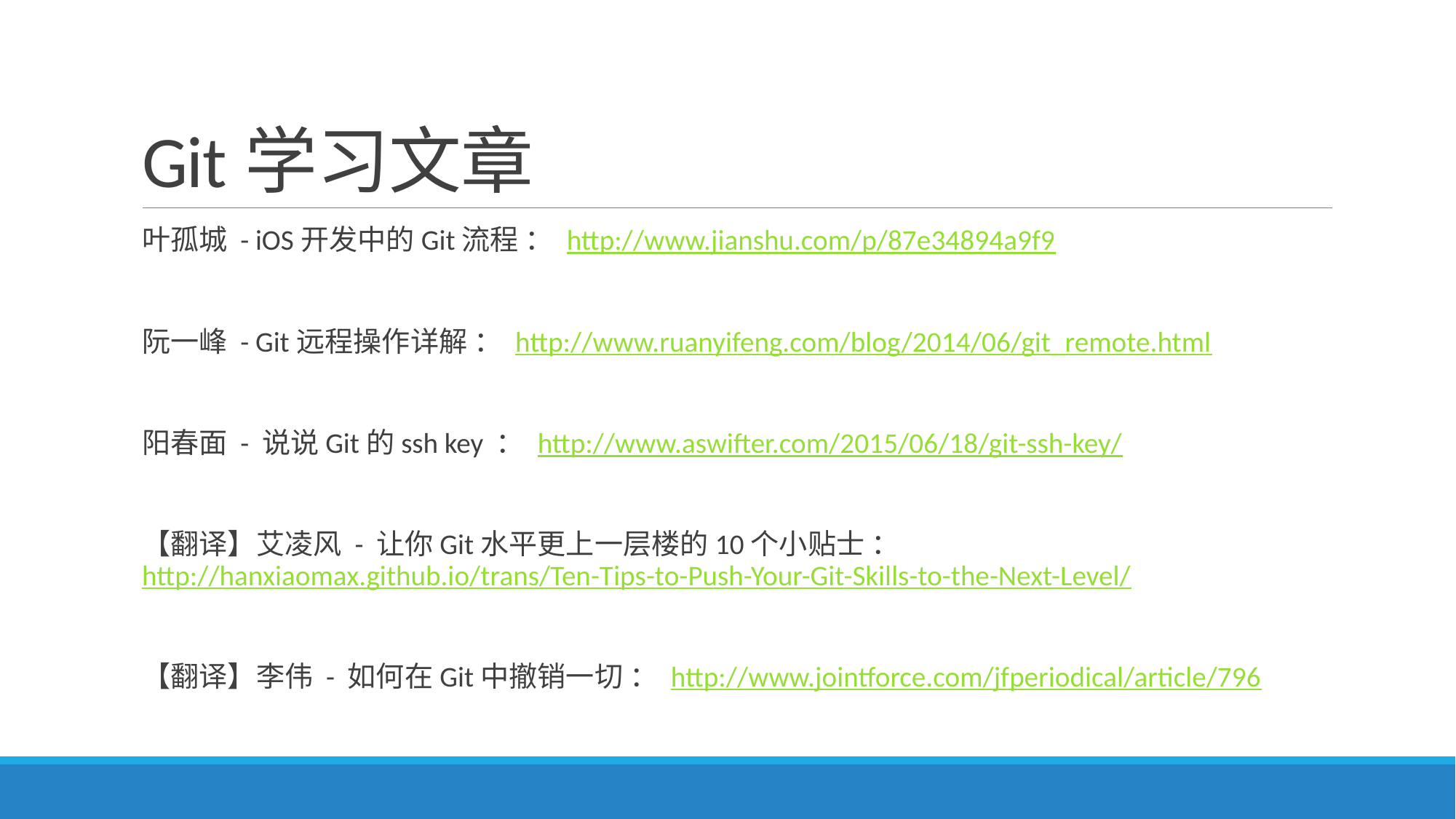

# Git学习文章
叶孤城 - iOS开发中的Git流程 ： http://www.jianshu.com/p/87e34894a9f9

阮一峰 - Git远程操作详解 ： http://www.ruanyifeng.com/blog/2014/06/git_remote.html

阳春面 - 说说Git的ssh key ： http://www.aswifter.com/2015/06/18/git-ssh-key/

【翻译】艾凌风 - 让你Git水平更上一层楼的10个小贴士 ： http://hanxiaomax.github.io/trans/Ten-Tips-to-Push-Your-Git-Skills-to-the-Next-Level/

【翻译】李伟 - 如何在Git中撤销一切 ： http://www.jointforce.com/jfperiodical/article/796